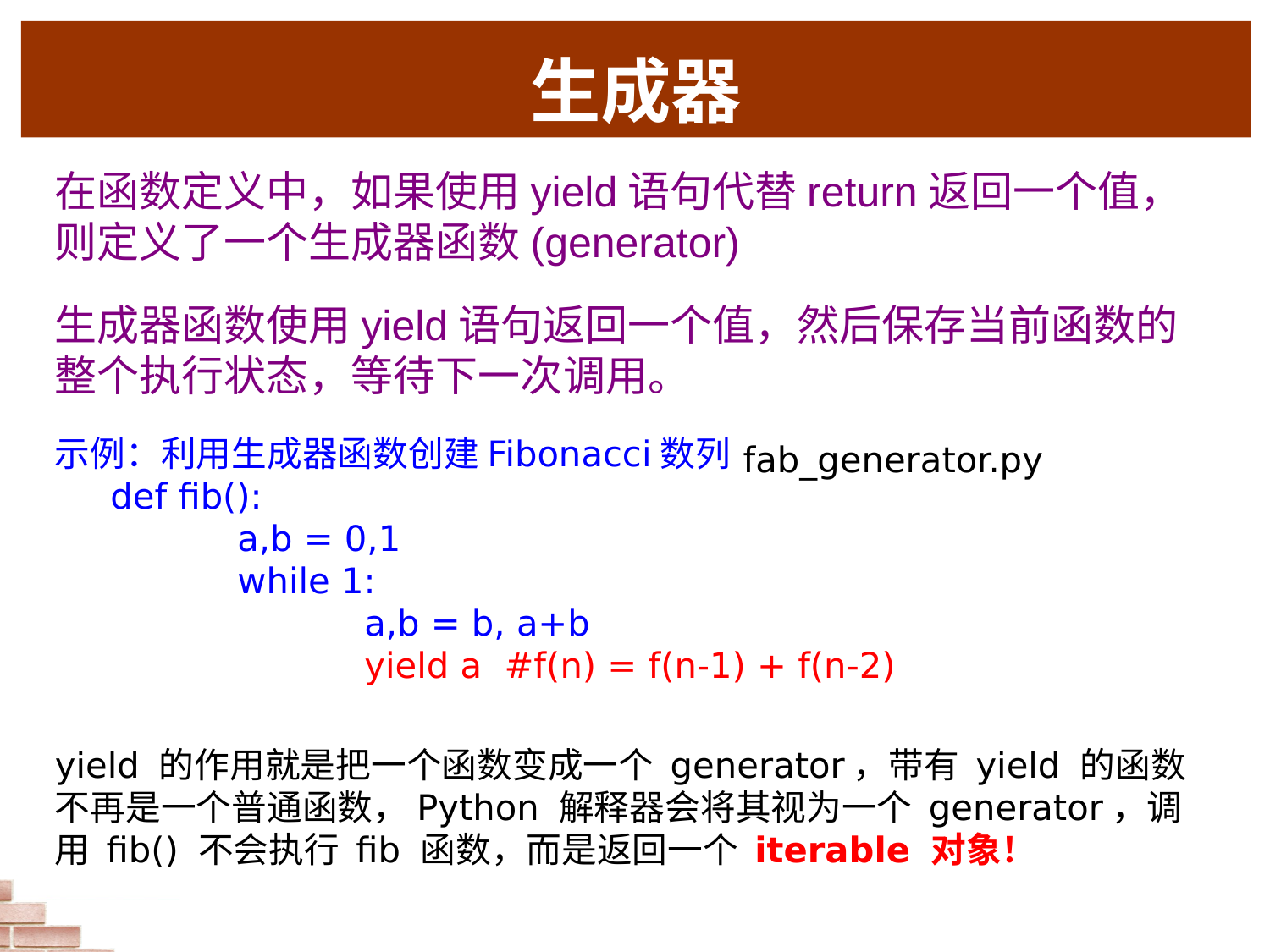

# 生成器
在函数定义中，如果使用yield语句代替return返回一个值，则定义了一个生成器函数(generator)
生成器函数使用yield语句返回一个值，然后保存当前函数的整个执行状态，等待下一次调用。
示例：利用生成器函数创建Fibonacci数列
def fib():
	a,b = 0,1
	while 1:
		a,b = b, a+b
		yield a  #f(n) = f(n-1) + f(n-2)
fab_generator.py
yield 的作用就是把一个函数变成一个 generator，带有 yield 的函数不再是一个普通函数，Python 解释器会将其视为一个 generator，调用 fib() 不会执行 fib 函数，而是返回一个 iterable 对象！